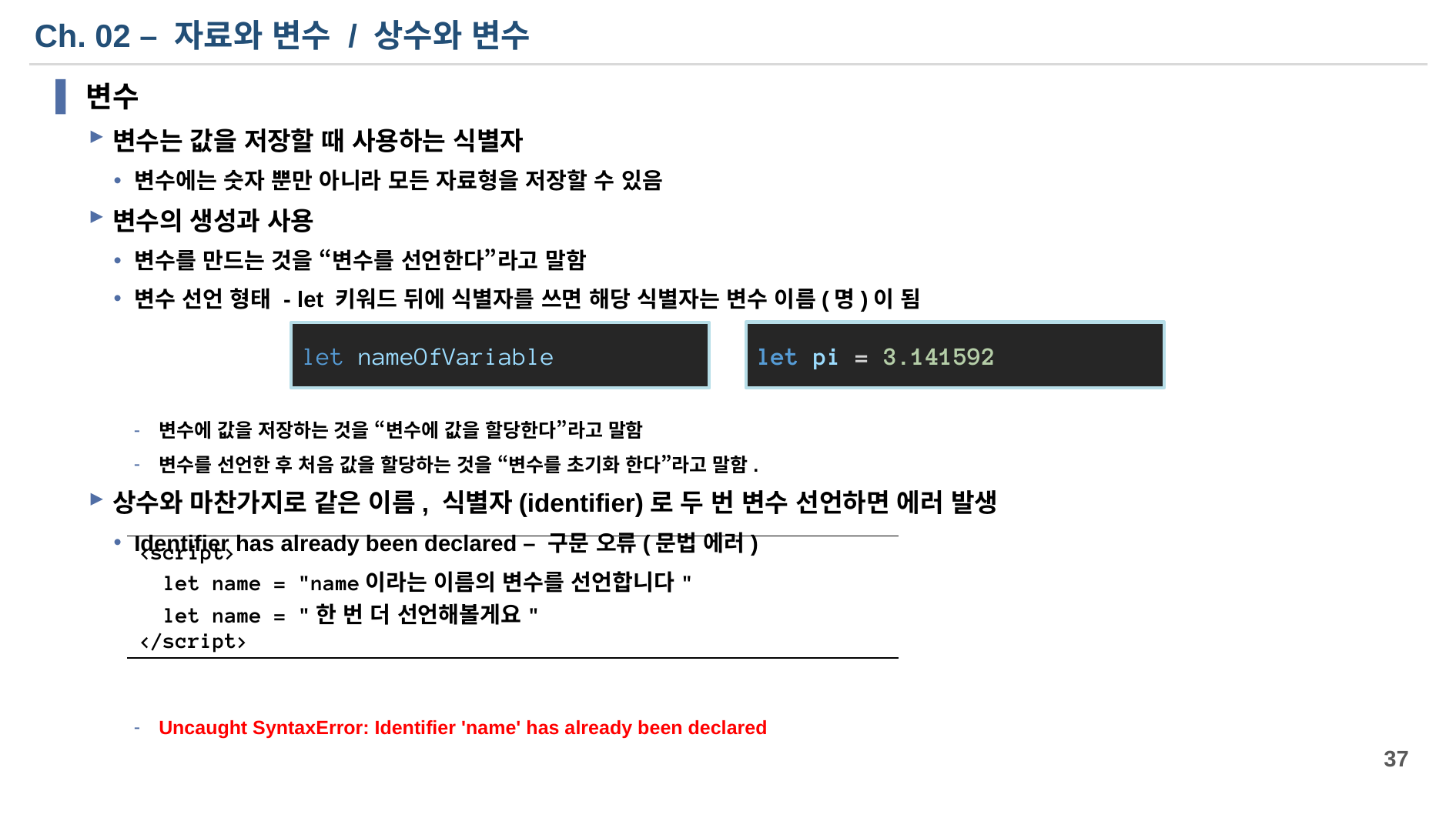

# Ch. 02 – 자료와 변수 / 상수와 변수
변수
변수는 값을 저장할 때 사용하는 식별자
변수에는 숫자 뿐만 아니라 모든 자료형을 저장할 수 있음
변수의 생성과 사용
변수를 만드는 것을 “변수를 선언한다”라고 말함
변수 선언 형태 - let 키워드 뒤에 식별자를 쓰면 해당 식별자는 변수 이름(명)이 됨

변수에 값을 저장하는 것을 “변수에 값을 할당한다”라고 말함
변수를 선언한 후 처음 값을 할당하는 것을 “변수를 초기화 한다”라고 말함.
상수와 마찬가지로 같은 이름, 식별자(identifier)로 두 번 변수 선언하면 에러 발생
Identifier has already been declared – 구문 오류(문법 에러)

Uncaught SyntaxError: Identifier 'name' has already been declared

let pi = 3.141592
let nameOfVariable
| <script> let name = "name이라는 이름의 변수를 선언합니다" let name = "한 번 더 선언해볼게요" </script> |
| --- |
37